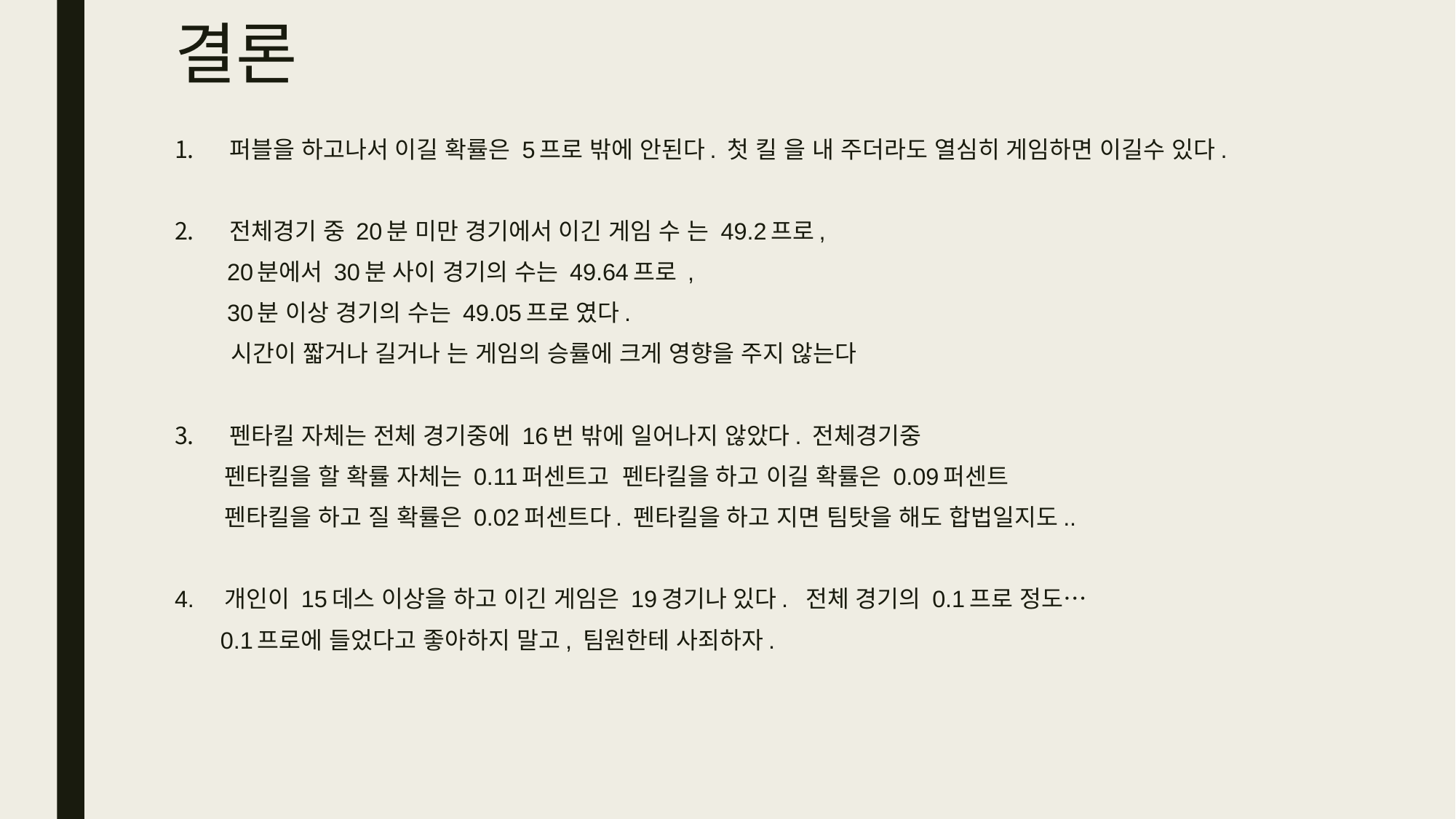

# 결론
퍼블을 하고나서 이길 확률은 5프로 밖에 안된다. 첫 킬 을 내 주더라도 열심히 게임하면 이길수 있다.

전체경기 중 20분 미만 경기에서 이긴 게임 수 는 49.2프로,
        20분에서 30분 사이 경기의 수는 49.64프로 ,
        30분 이상 경기의 수는 49.05프로 였다.
        시간이 짧거나 길거나 는 게임의 승률에 크게 영향을 주지 않는다

펜타킬 자체는 전체 경기중에 16번 밖에 일어나지 않았다. 전체경기중
       펜타킬을 할 확률 자체는 0.11퍼센트고  펜타킬을 하고 이길 확률은 0.09퍼센트
       펜타킬을 하고 질 확률은 0.02퍼센트다. 펜타킬을 하고 지면 팀탓을 해도 합법일지도..

4.    개인이 15데스 이상을 하고 이긴 게임은 19경기나 있다.  전체 경기의 0.1프로 정도…
       0.1프로에 들었다고 좋아하지 말고, 팀원한테 사죄하자.